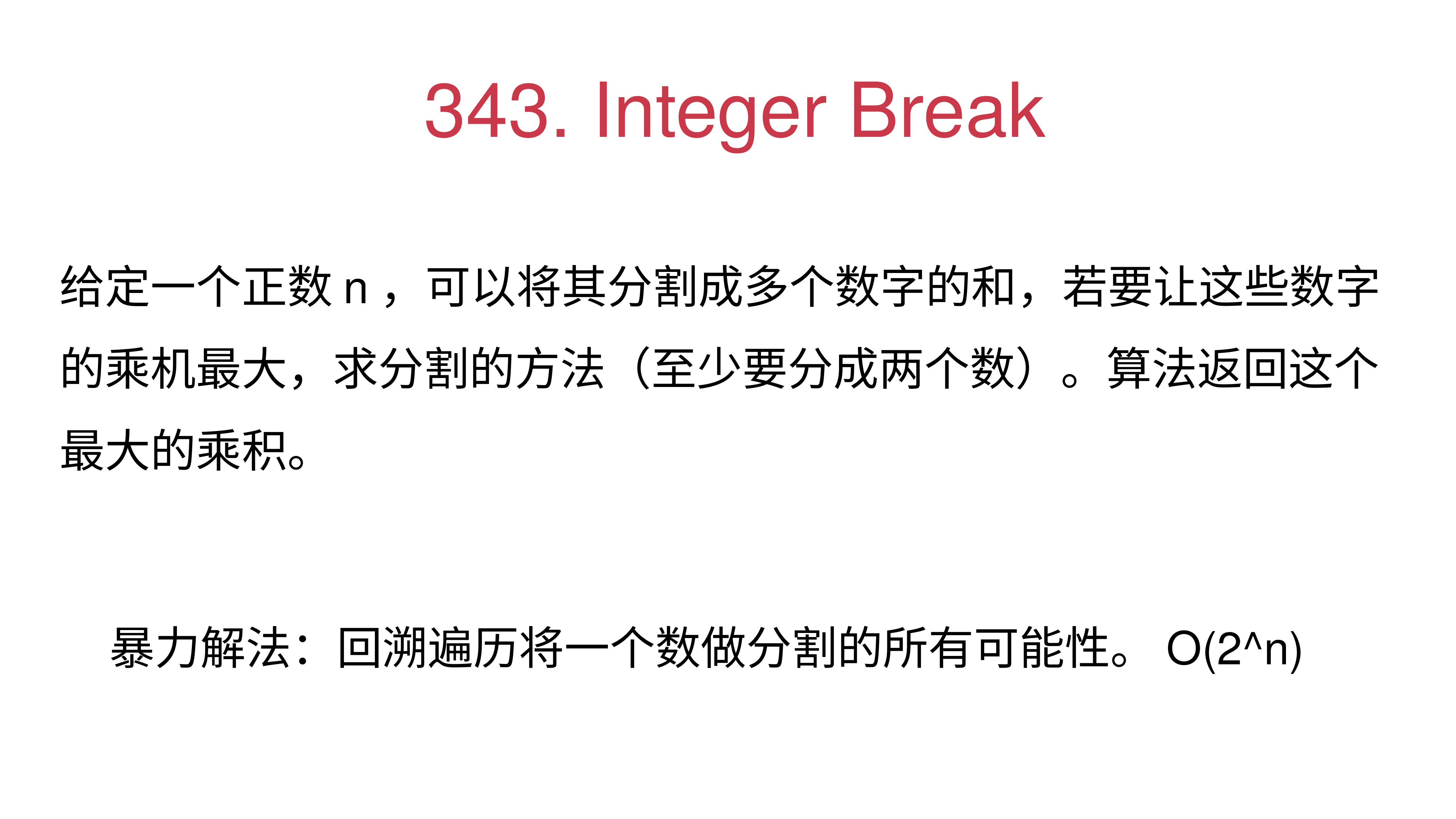

# 343. Integer Break
给定一个正数n，可以将其分割成多个数字的和，若要让这些数字的乘机最大，求分割的方法（至少要分成两个数）。算法返回这个最大的乘积。
暴力解法：回溯遍历将一个数做分割的所有可能性。O(2^n)